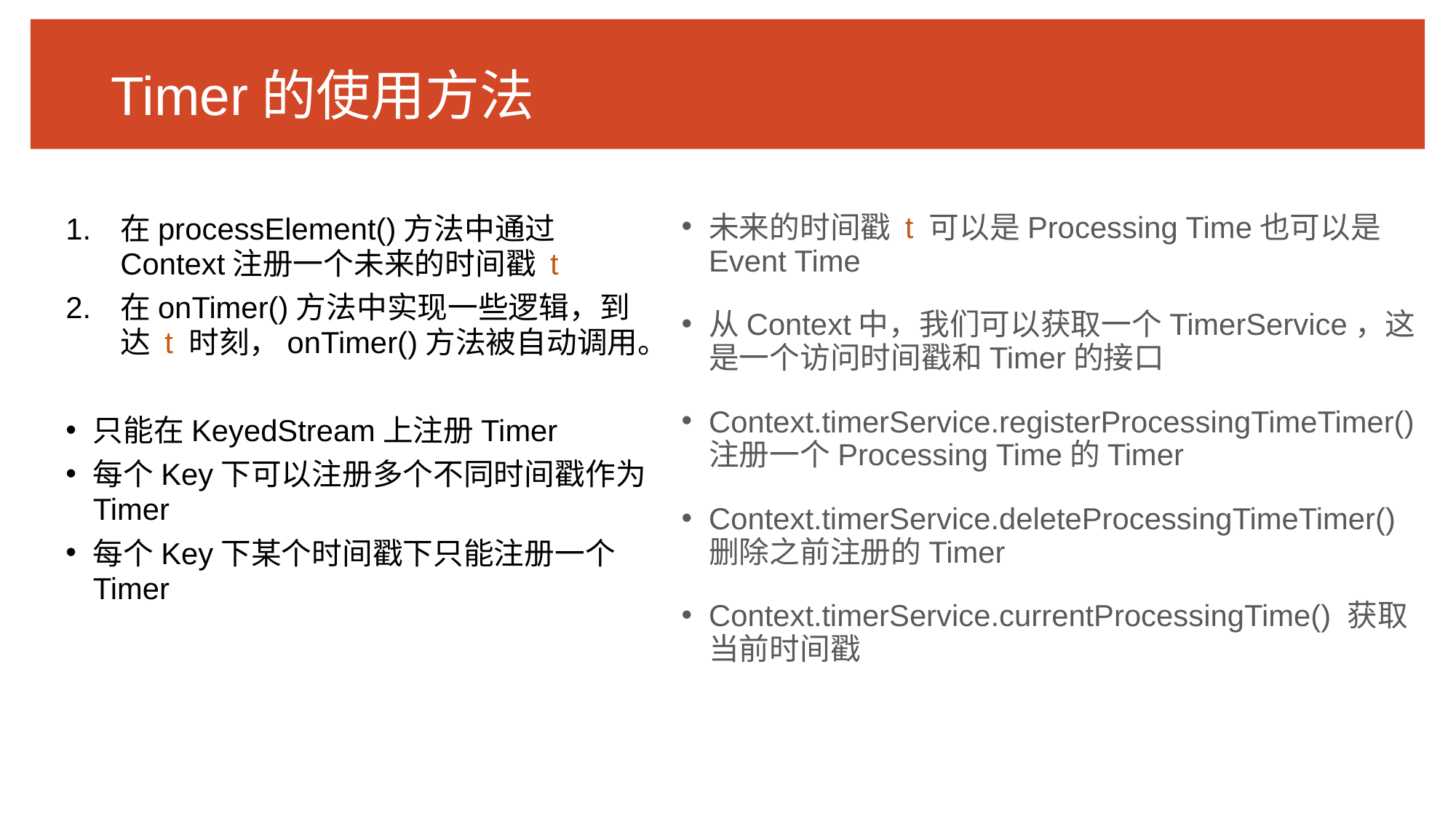

# Timer的使用方法
在processElement()方法中通过Context注册一个未来的时间戳 t
在onTimer()方法中实现一些逻辑，到达 t 时刻，onTimer()方法被自动调用。

只能在KeyedStream上注册Timer
每个Key下可以注册多个不同时间戳作为Timer
每个Key下某个时间戳下只能注册一个Timer
未来的时间戳 t 可以是Processing Time也可以是Event Time
从Context中，我们可以获取一个TimerService，这是一个访问时间戳和Timer的接口
Context.timerService.registerProcessingTimeTimer() 注册一个Processing Time的Timer
Context.timerService.deleteProcessingTimeTimer() 删除之前注册的Timer
Context.timerService.currentProcessingTime() 获取当前时间戳